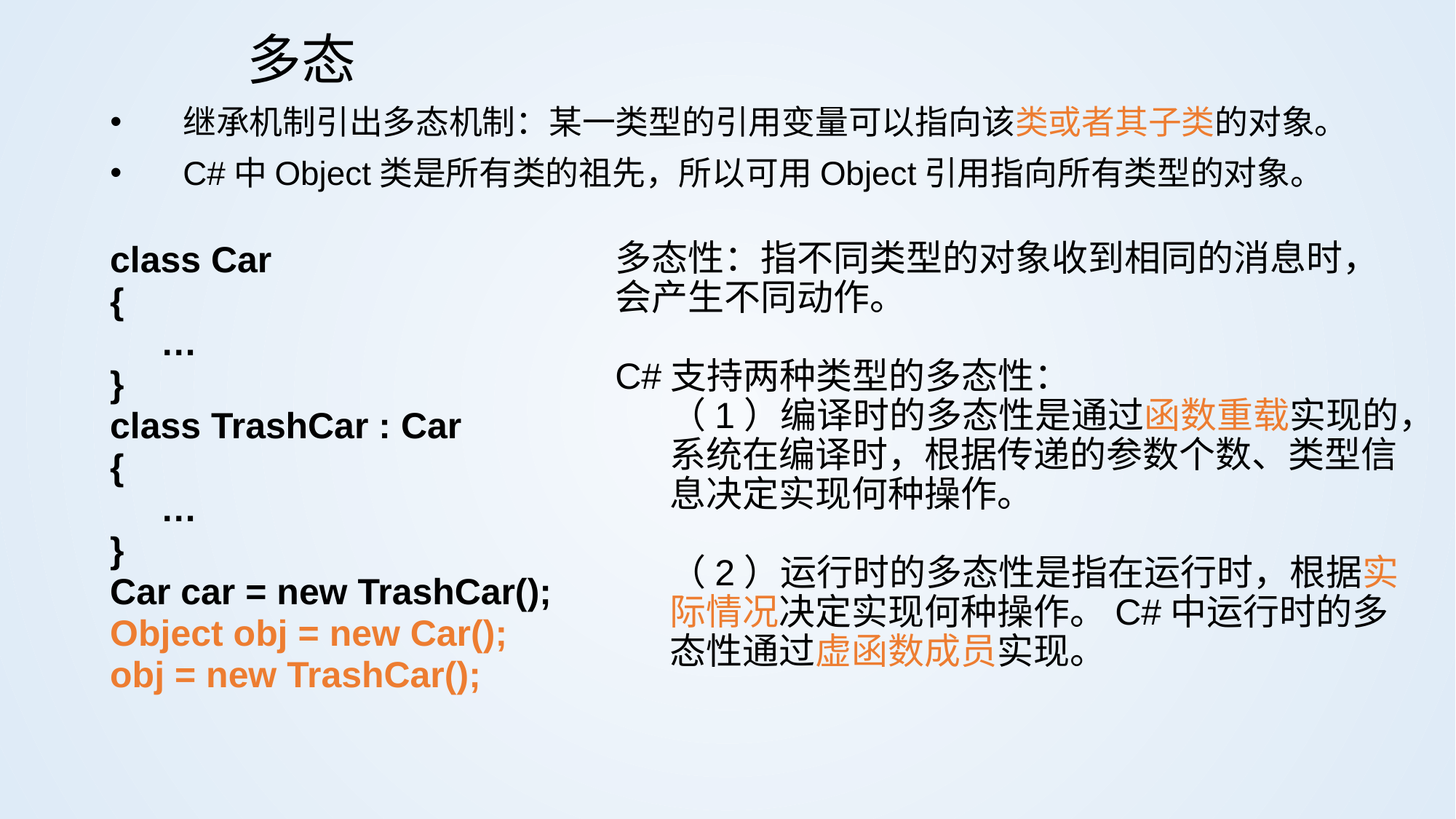

# 多态
继承机制引出多态机制：某一类型的引用变量可以指向该类或者其子类的对象。
C#中Object类是所有类的祖先，所以可用Object引用指向所有类型的对象。
class Car
{
     …
}
class TrashCar : Car
{
     …
}
Car car = new TrashCar();
Object obj = new Car();
obj = new TrashCar();
多态性：指不同类型的对象收到相同的消息时，会产生不同动作。

C#支持两种类型的多态性：
（1）编译时的多态性是通过函数重载实现的，系统在编译时，根据传递的参数个数、类型信息决定实现何种操作。

（2）运行时的多态性是指在运行时，根据实际情况决定实现何种操作。C#中运行时的多态性通过虚函数成员实现。